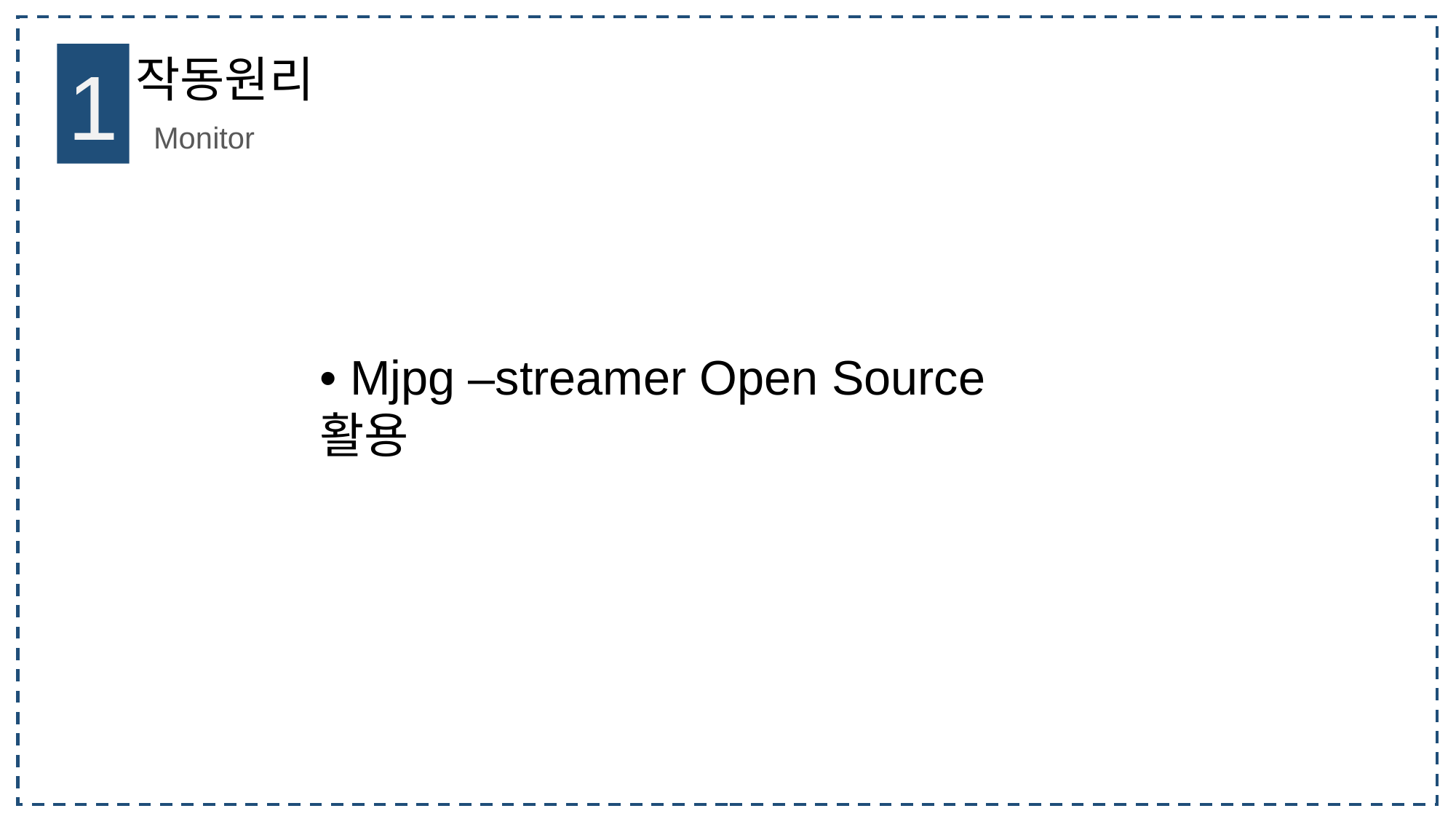

1
작동원리
Monitor
• Mjpg –streamer Open Source 활용